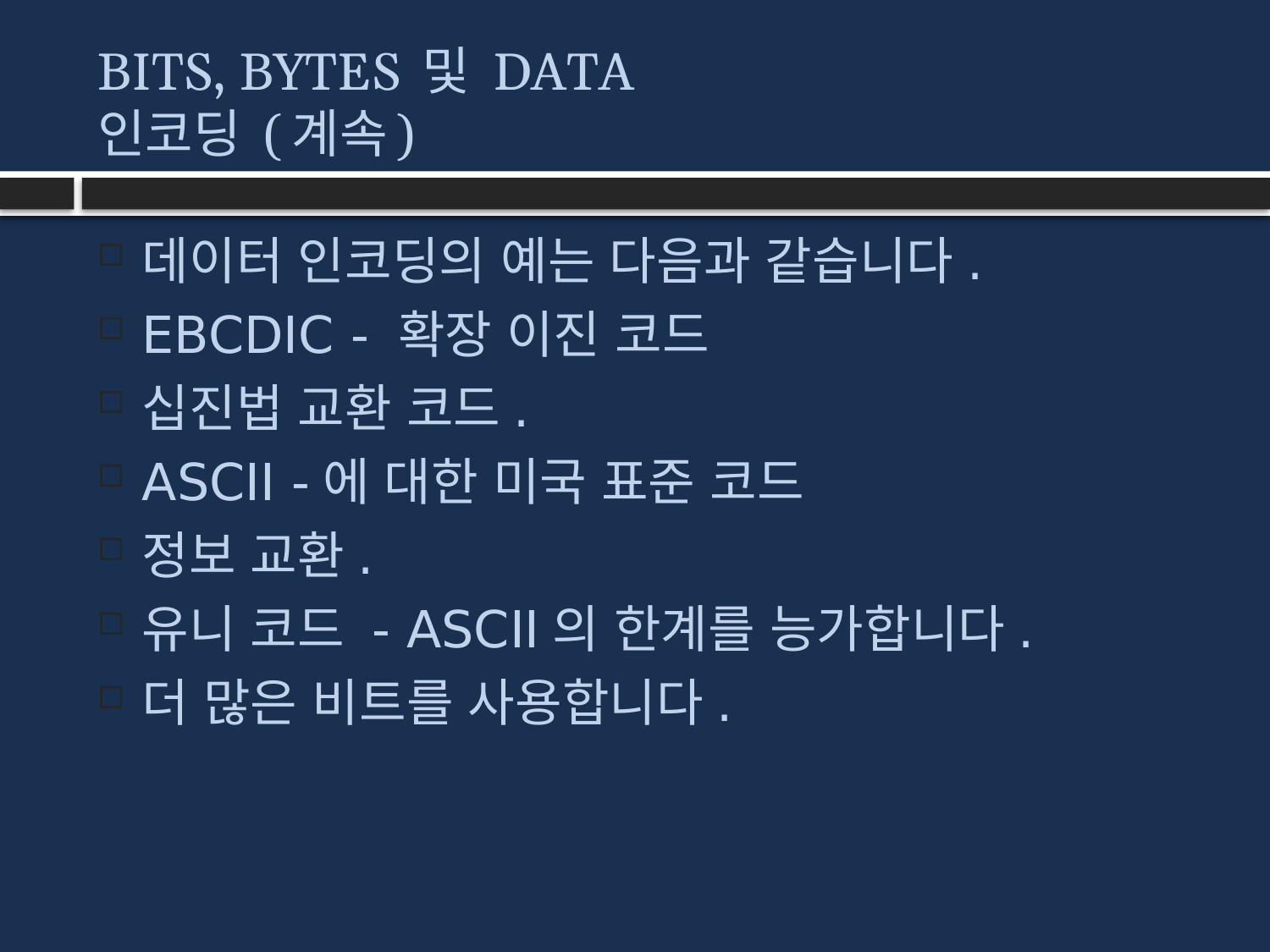

# BITS, BYTES 및 DATA 인코딩 (계속)
데이터 인코딩의 예는 다음과 같습니다.
EBCDIC - 확장 이진 코드
십진법 교환 코드.
ASCII -에 대한 미국 표준 코드
정보 교환.
유니 코드 - ASCII의 한계를 능가합니다.
더 많은 비트를 사용합니다.